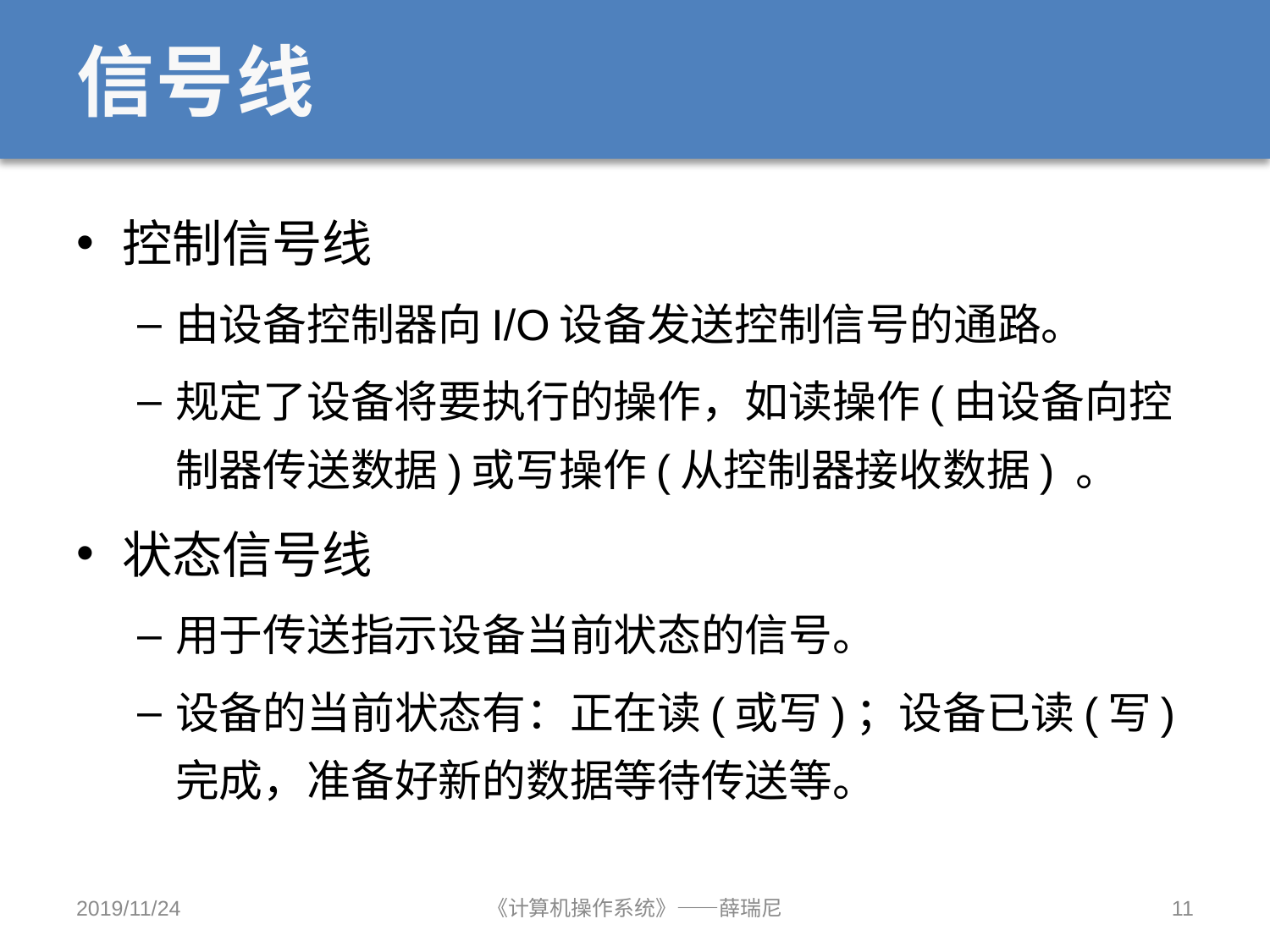

# 信号线
控制信号线
由设备控制器向I/O设备发送控制信号的通路。
规定了设备将要执行的操作，如读操作(由设备向控制器传送数据)或写操作(从控制器接收数据) 。
状态信号线
用于传送指示设备当前状态的信号。
设备的当前状态有：正在读(或写)；设备已读(写)完成，准备好新的数据等待传送等。

2019/11/24
《计算机操作系统》——薛瑞尼
11